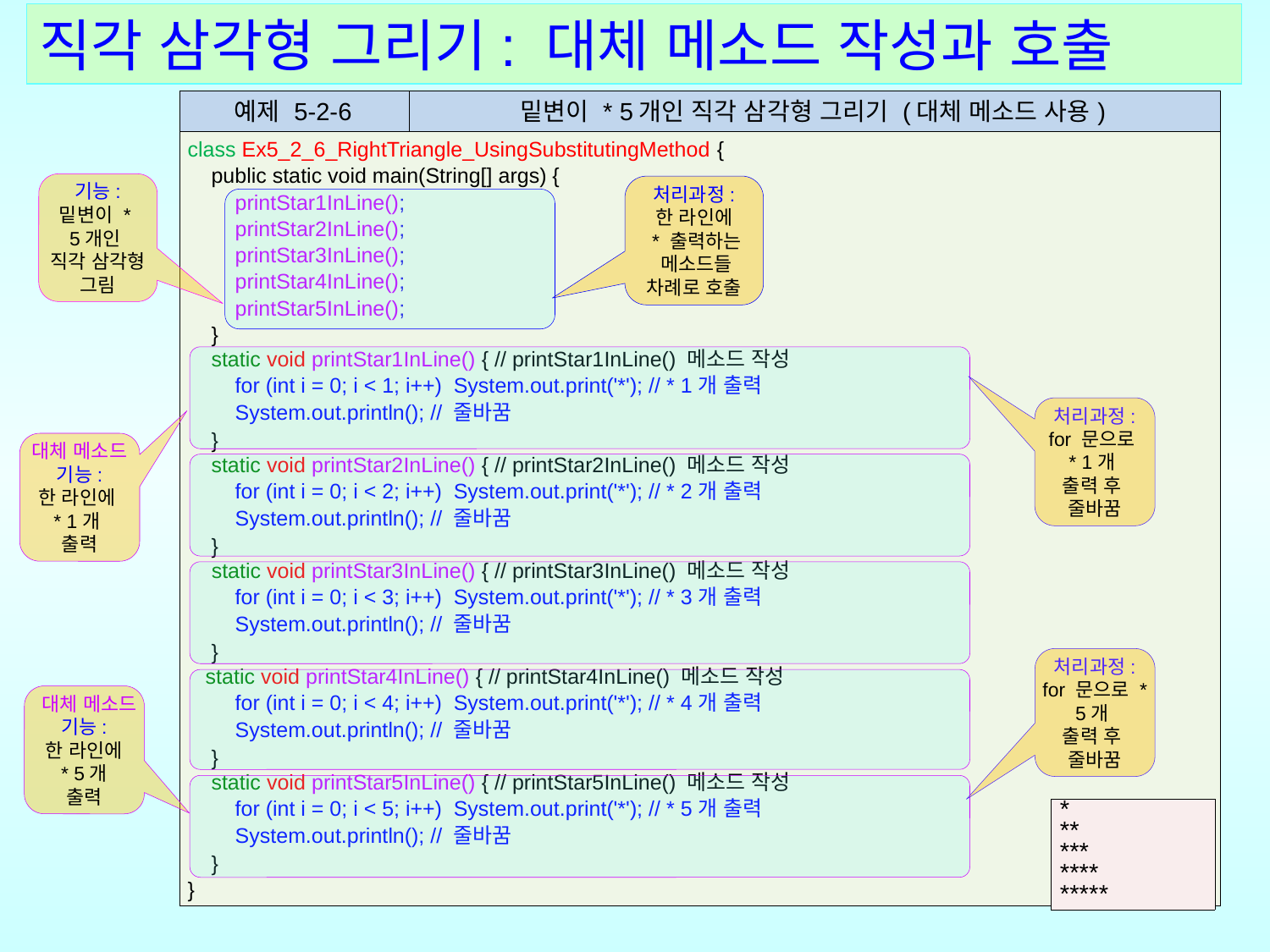

직각 삼각형 그리기: 대체 메소드 작성과 호출
| 예제 5-2-6 | 밑변이 \* 5개인 직각 삼각형 그리기 (대체 메소드 사용) |
| --- | --- |
| class Ex5\_2\_6\_RightTriangle\_UsingSubstitutingMethod { public static void main(String[] args) { printStar1InLine(); printStar2InLine(); printStar3InLine(); printStar4InLine(); printStar5InLine(); } static void printStar1InLine() { // printStar1InLine() 메소드 작성 for (int i = 0; i < 1; i++) System.out.print('\*'); // \* 1개 출력 System.out.println(); // 줄바꿈 } static void printStar2InLine() { // printStar2InLine() 메소드 작성 for (int i = 0; i < 2; i++) System.out.print('\*'); // \* 2개 출력 System.out.println(); // 줄바꿈 } static void printStar3InLine() { // printStar3InLine() 메소드 작성 for (int i = 0; i < 3; i++) System.out.print('\*'); // \* 3개 출력 System.out.println(); // 줄바꿈 } static void printStar4InLine() { // printStar4InLine() 메소드 작성 for (int i = 0; i < 4; i++) System.out.print('\*'); // \* 4개 출력 System.out.println(); // 줄바꿈 } static void printStar5InLine() { // printStar5InLine() 메소드 작성 for (int i = 0; i < 5; i++) System.out.print('\*'); // \* 5개 출력 System.out.println(); // 줄바꿈 } } | class RightTriangle\_UsingMethod { public static void main(String[] args) { printStar1InLine(); // 작성한 printStar1InLine() 메소드 호출 printStar2InLine(); // 작성한 printStar2InLine() 메소드 호출 printStar3InLine(); // 작성한 printStar3InLine() 메소드 호출 printStar4InLine(); // 작성한 printStar4InLine() 메소드 호출 printStar5InLine(); // 작성한 printStar5InLine() 메소드 호출 } static void printStar1InLine() { // printStar1InLine() 메소드 작성 for (int i = 0; i < 1; i++) System.out.print('\*'); // '\*'를 1개 출력 System.out.println(); // 줄바꿈 } static void printStar2InLine() { // printStar2InLine() 메소드 작성 for (int i = 0; i < 2; i++) System.out.print('\*'); // '\*'를 2개 출력 System.out.println(); // 줄바꿈 } static void printStar3InLine() { // printStar3InLine() 메소드 작성 for (int i = 0; i < 3; i++) System.out.print('\*'); // '\*'를 3개 출력 System.out.println(); // 줄바꿈 } static void printStar4InLine() { // printStar4InLine() 메소드 작성 for (int i = 0; i < 4; i++) System.out.print('\*'); // '\*'를 4개 출력 System.out.println(); // 줄바꿈 } static void printStar5InLine() { // printStar5InLine() 메소 for (int i = 0; i < 5; i++) System.out.print('\*'); // '\*'를 5개 출력 System.out.println(); // 줄바꿈 } } |
기능:
밑변이 *
5개인
직각 삼각형 그림
처리과정:
한 라인에
 * 출력하는
 메소드들
차례로 호출

처리과정:
for 문으로
* 1개
출력 후
줄바꿈
대체 메소드
기능:
한 라인에
* 1개
출력

처리과정:
for 문으로 * 5개
출력 후
줄바꿈

 대체 메소드
기능:
한 라인에
 * 5개
출력

| \* \*\* \*\*\* \*\*\*\* \*\*\*\*\* |
| --- |